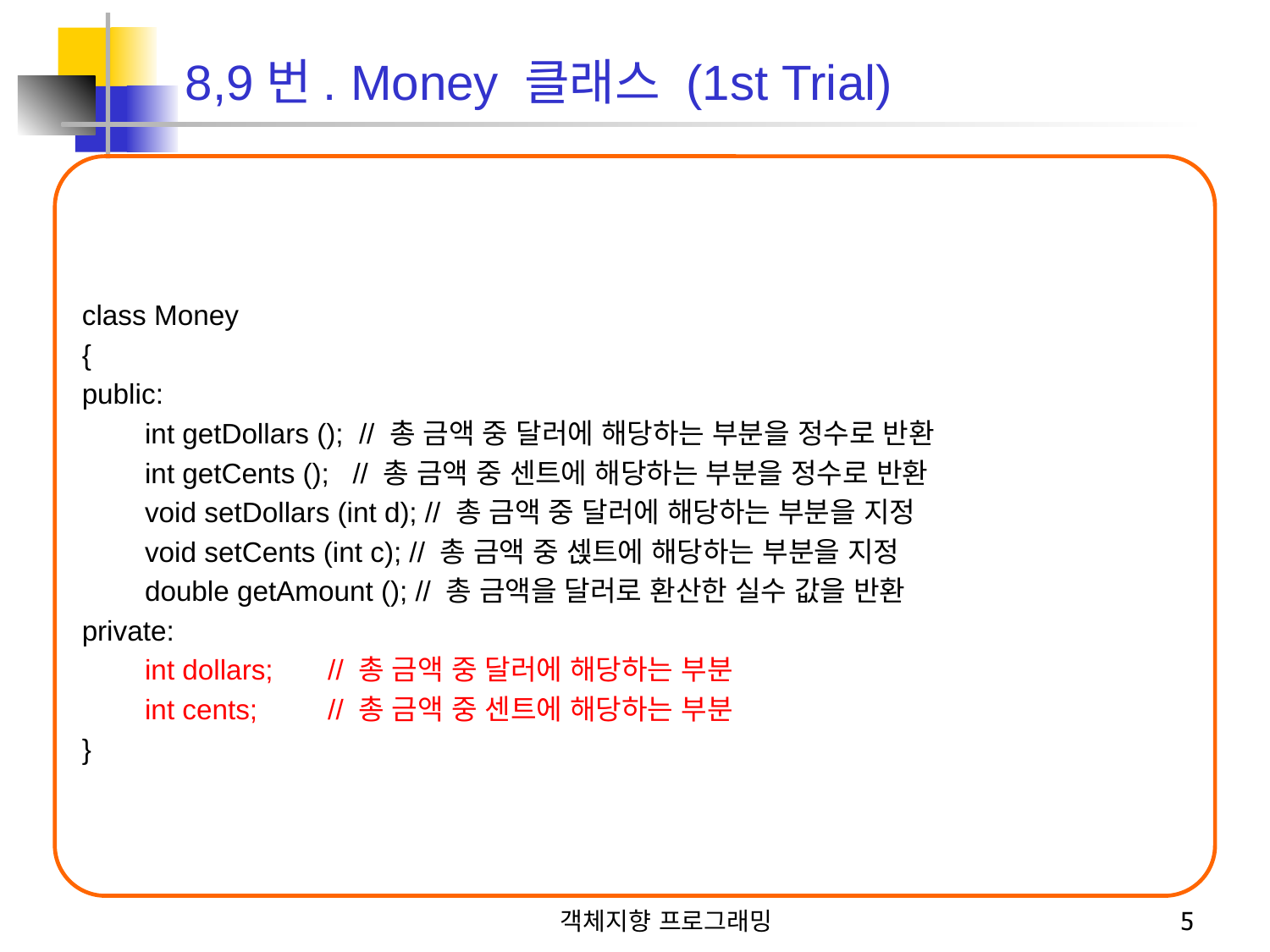

8,9번. Money 클래스 (1st Trial)
class Money
{
public:
        int getDollars ();  // 총 금액 중 달러에 해당하는 부분을 정수로 반환
        int getCents ();   // 총 금액 중 센트에 해당하는 부분을 정수로 반환
        void setDollars (int d); // 총 금액 중 달러에 해당하는 부분을 지정
        void setCents (int c); // 총 금액 중 섽트에 해당하는 부분을 지정
        double getAmount (); // 총 금액을 달러로 환산한 실수 값을 반환
private:
        int dollars;       // 총 금액 중 달러에 해당하는 부분
        int cents;         // 총 금액 중 센트에 해당하는 부분
}
객체지향 프로그래밍
5